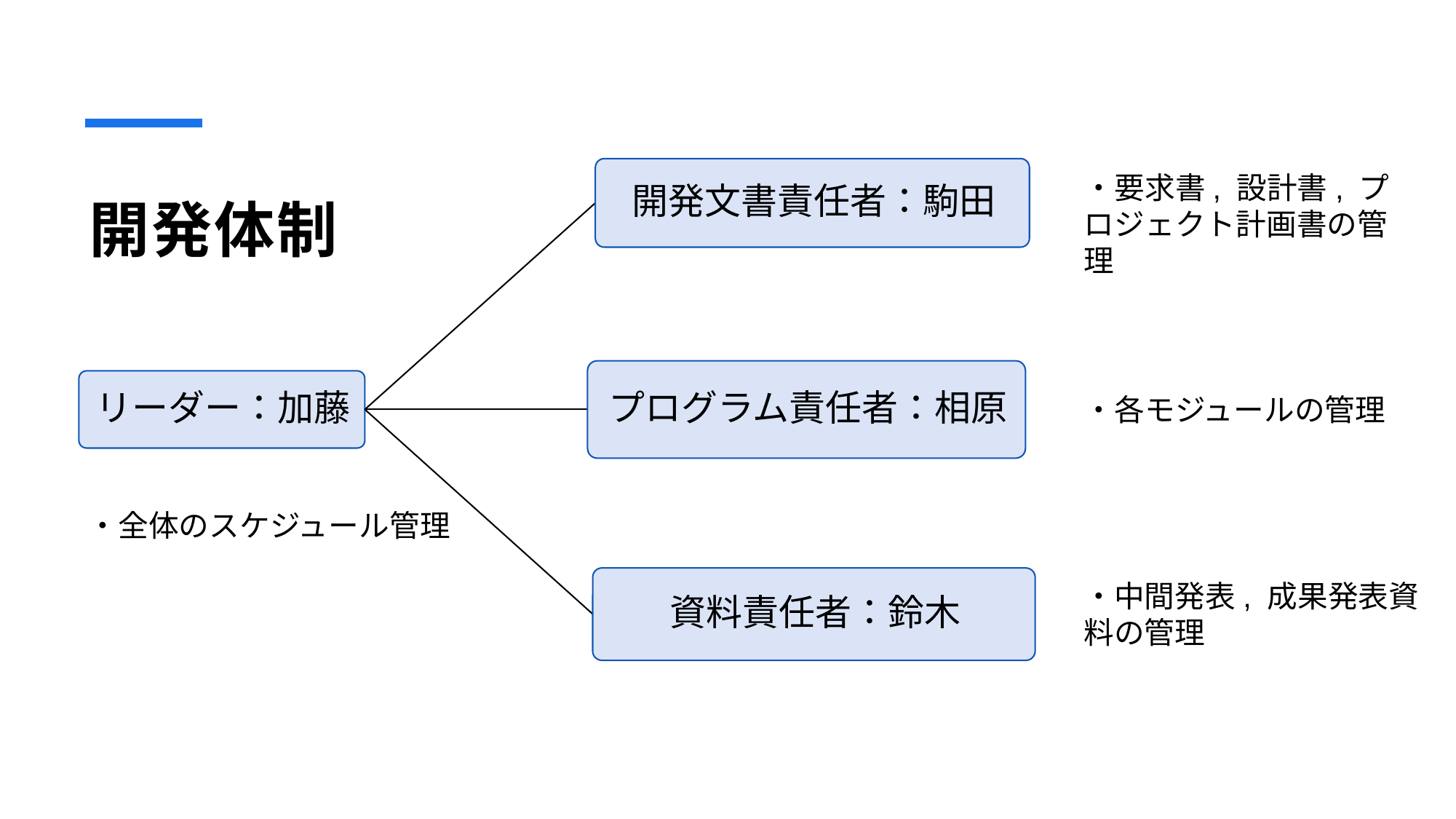

リーダー：加藤

開発文書責任者：駒田

プログラム責任者：相原

資料責任者：鈴木
・要求書, 設計書, プロジェクト計画書の管理
# 開発体制
・各モジュールの管理
・全体のスケジュール管理
・中間発表, 成果発表資料の管理